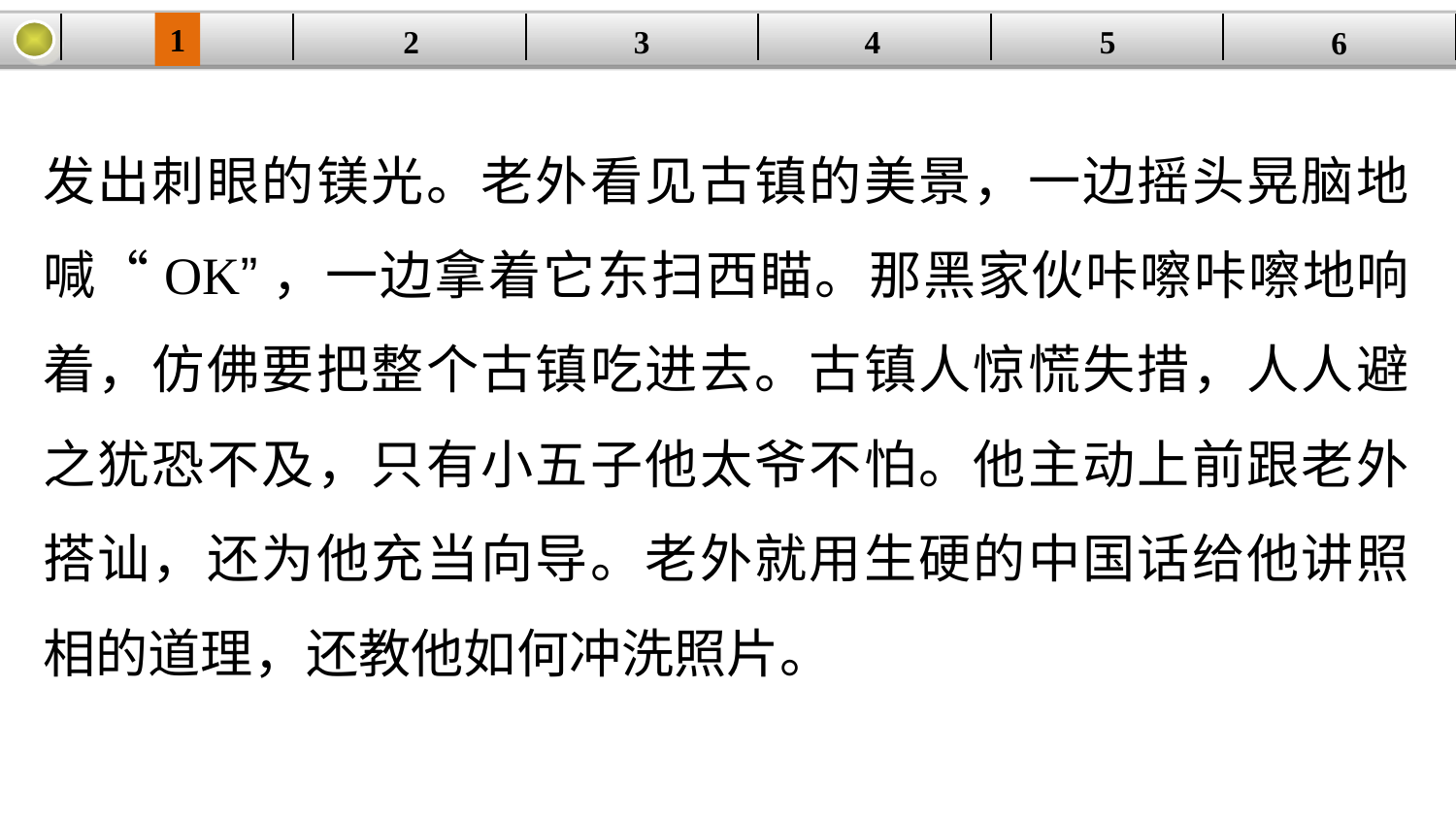

1
|  |  |  |  |  |  |
| --- | --- | --- | --- | --- | --- |
2
3
4
5
6

发出刺眼的镁光。老外看见古镇的美景，一边摇头晃脑地喊“OK”，一边拿着它东扫西瞄。那黑家伙咔嚓咔嚓地响着，仿佛要把整个古镇吃进去。古镇人惊慌失措，人人避之犹恐不及，只有小五子他太爷不怕。他主动上前跟老外搭讪，还为他充当向导。老外就用生硬的中国话给他讲照相的道理，还教他如何冲洗照片。